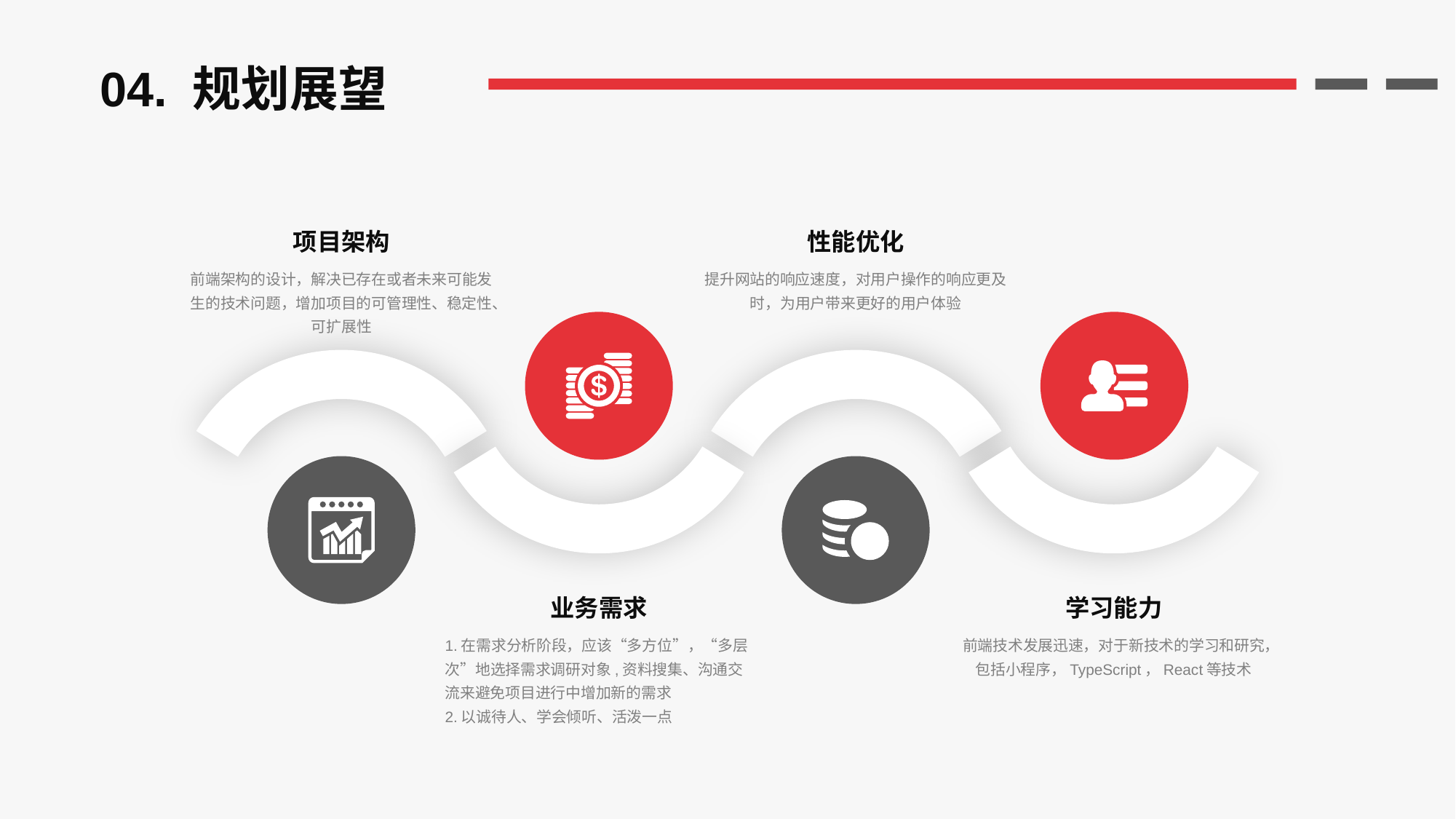

04. 规划展望

项目架构
前端架构的设计，解决已存在或者未来可能发生的技术问题，增加项目的可管理性、稳定性、可扩展性
性能优化
提升网站的响应速度，对用户操作的响应更及时，为用户带来更好的用户体验

业务需求
1.在需求分析阶段，应该“多方位”，“多层次”地选择需求调研对象,资料搜集、沟通交流来避免项目进行中增加新的需求
2.以诚待人、学会倾听、活泼一点

学习能力
前端技术发展迅速，对于新技术的学习和研究，包括小程序，TypeScript，React等技术